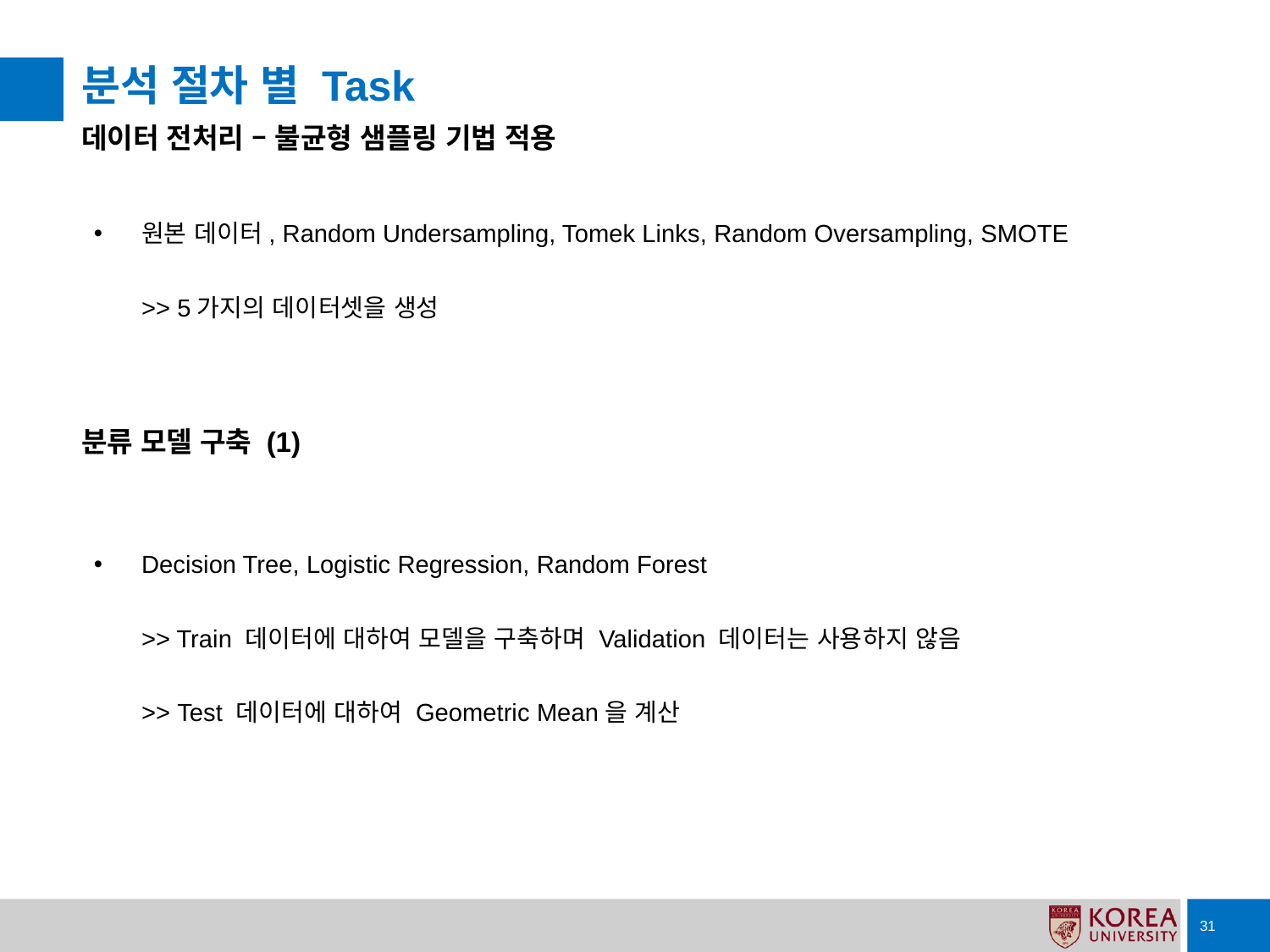

# 분석 절차 별 Task
데이터 전처리 – 불균형 샘플링 기법 적용

분류 모델 구축 (1)
원본 데이터, Random Undersampling, Tomek Links, Random Oversampling, SMOTE
>> 5가지의 데이터셋을 생성
Decision Tree, Logistic Regression, Random Forest
>> Train 데이터에 대하여 모델을 구축하며 Validation 데이터는 사용하지 않음
>> Test 데이터에 대하여 Geometric Mean을 계산